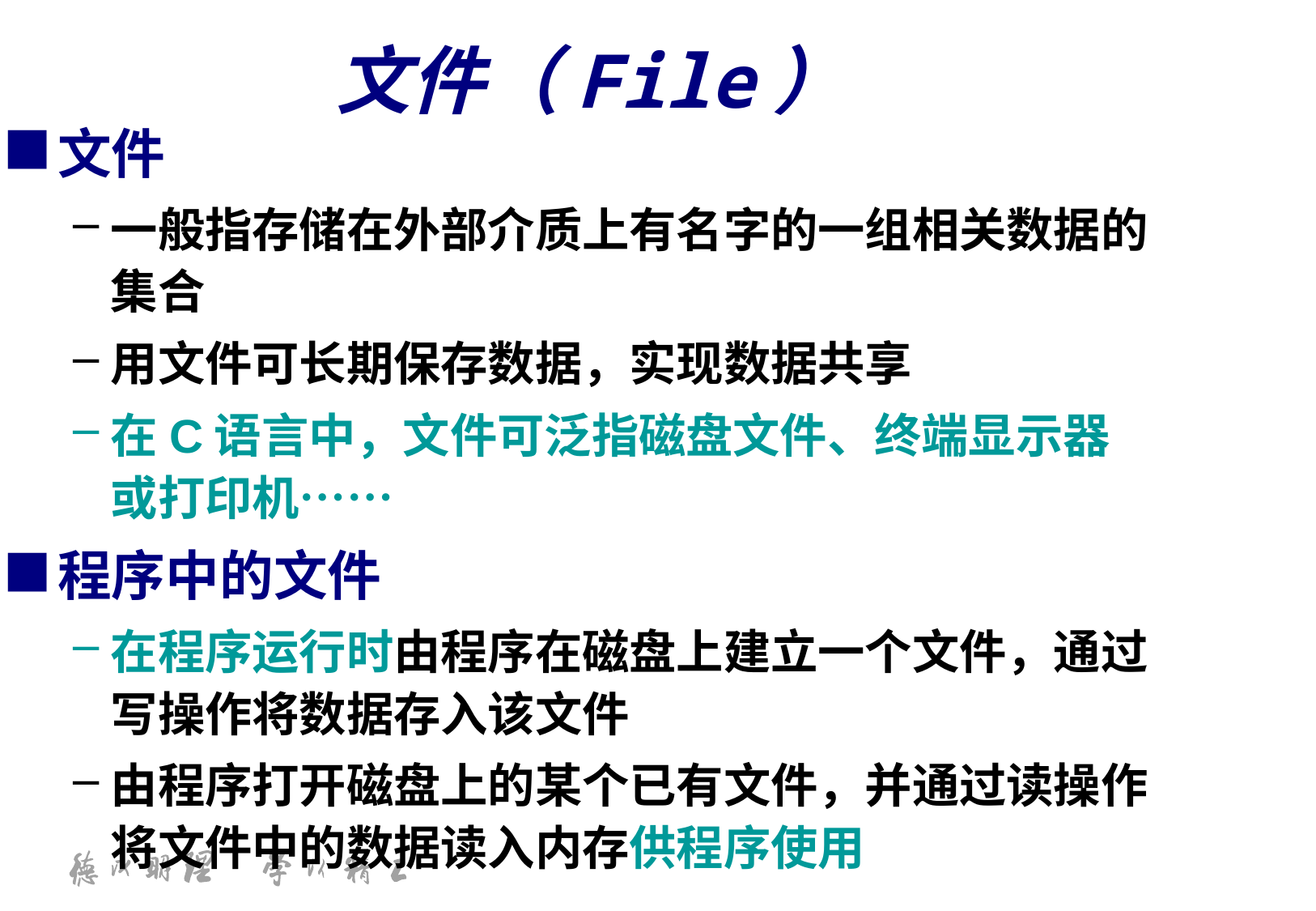

文件（File）
文件
一般指存储在外部介质上有名字的一组相关数据的集合
用文件可长期保存数据，实现数据共享
在C语言中，文件可泛指磁盘文件、终端显示器或打印机……
程序中的文件
在程序运行时由程序在磁盘上建立一个文件，通过写操作将数据存入该文件
由程序打开磁盘上的某个已有文件，并通过读操作将文件中的数据读入内存供程序使用